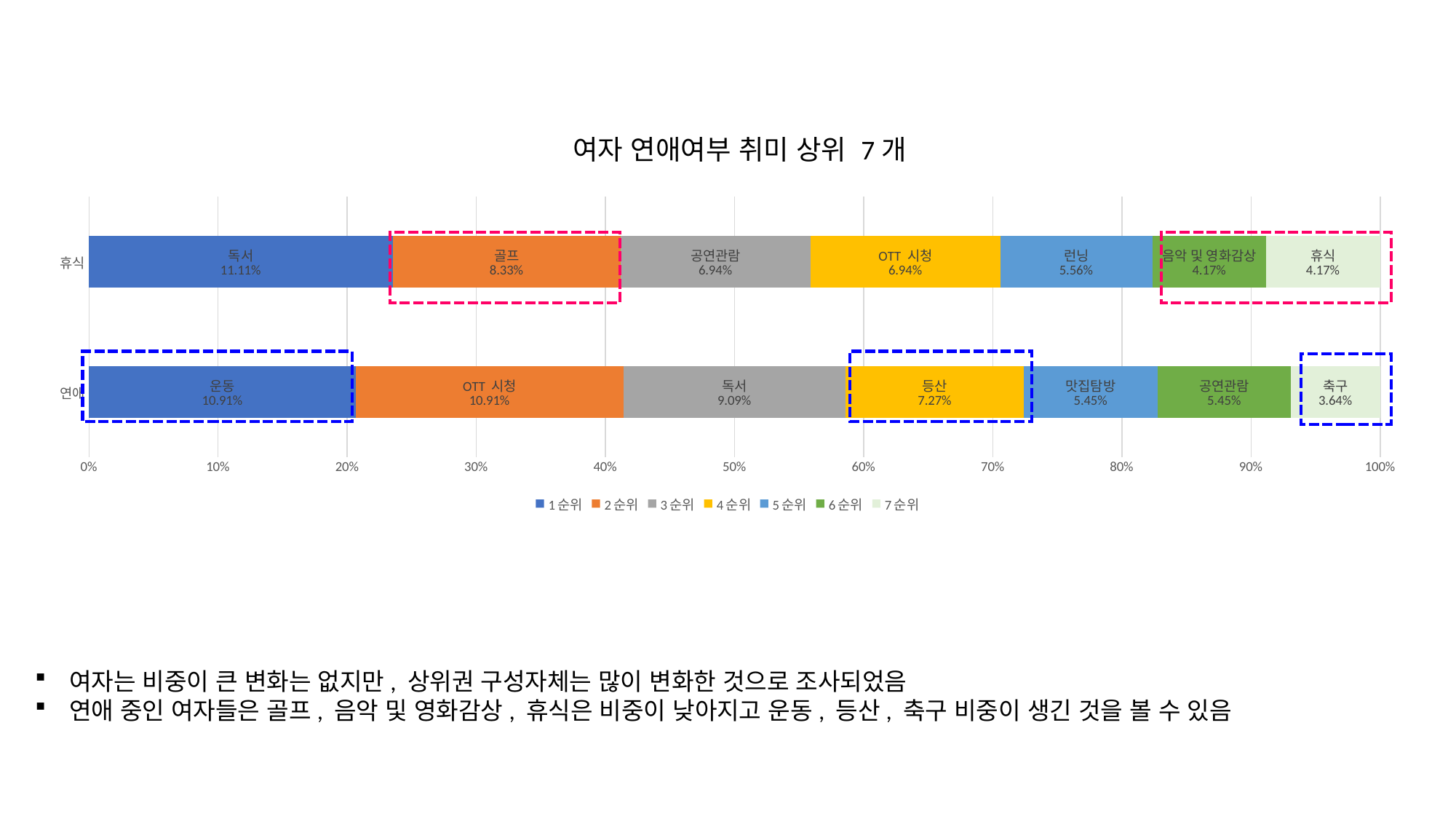

여자 연애여부 취미 상위 7개

### Chart

| Category | 1순위 | 2순위 | 3순위 | 4순위 | 5순위 | 6순위 | 7순위 |
|---|---|---|---|---|---|---|---|
| 연애 | 0.10909090909 | 0.10909090909 | 0.09090909091 | 0.07272727273 | 0.05454545455 | 0.05454545455 | 0.03636363636 |
| 휴식 | 0.11111111111 | 0.08333333333 | 0.06944444444 | 0.06944444444 | 0.05555555556 | 0.04166666667 | 0.04166666667 |

여자는 비중이 큰 변화는 없지만, 상위권 구성자체는 많이 변화한 것으로 조사되었음
연애 중인 여자들은 골프, 음악 및 영화감상, 휴식은 비중이 낮아지고 운동, 등산, 축구 비중이 생긴 것을 볼 수 있음